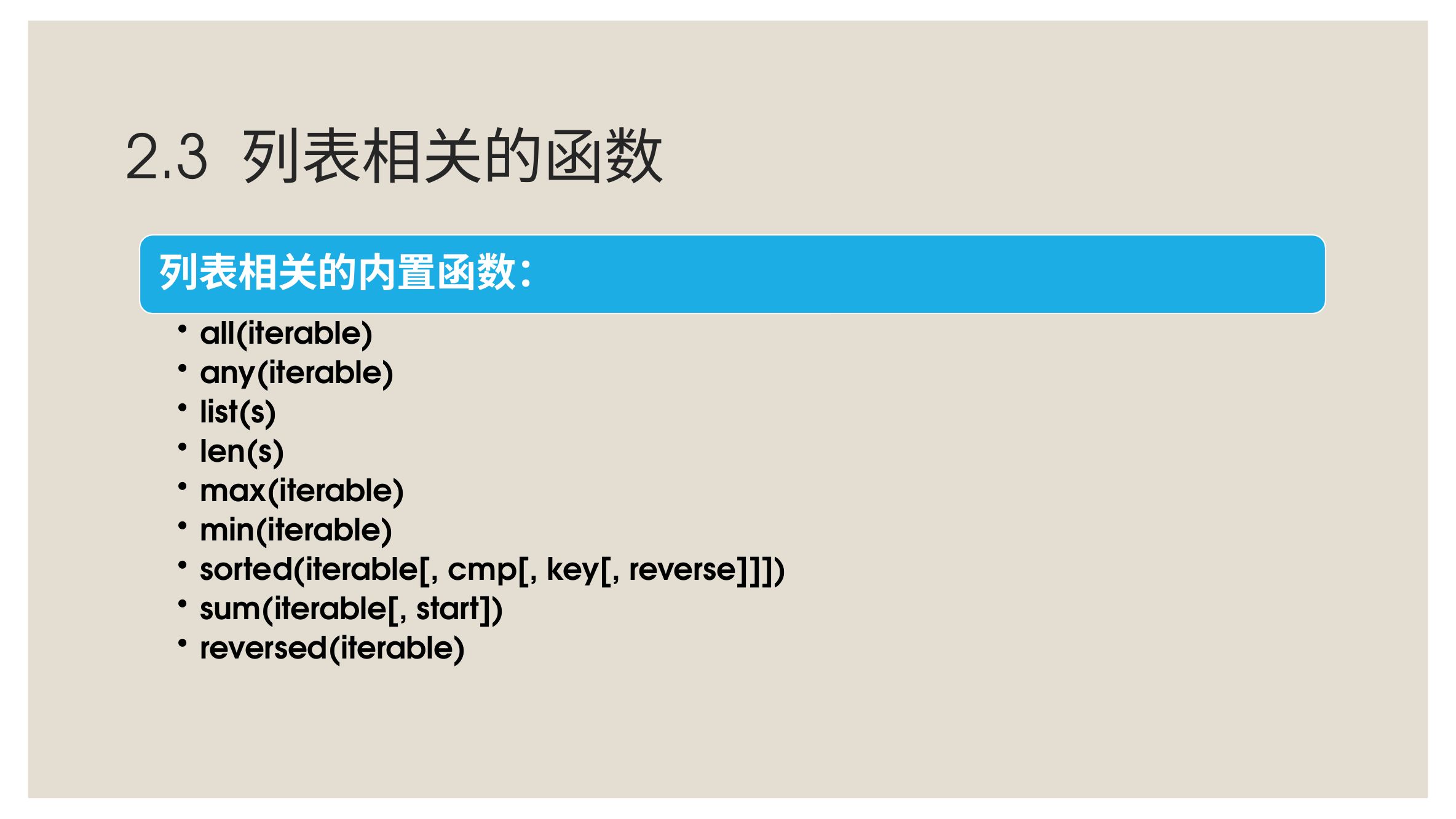

# 2.3 列表相关的函数
列表相关的内置函数：
all(iterable)
any(iterable)
list(s)
len(s)
max(iterable)
min(iterable)
sorted(iterable[, cmp[, key[, reverse]]])
sum(iterable[, start])
reversed(iterable)